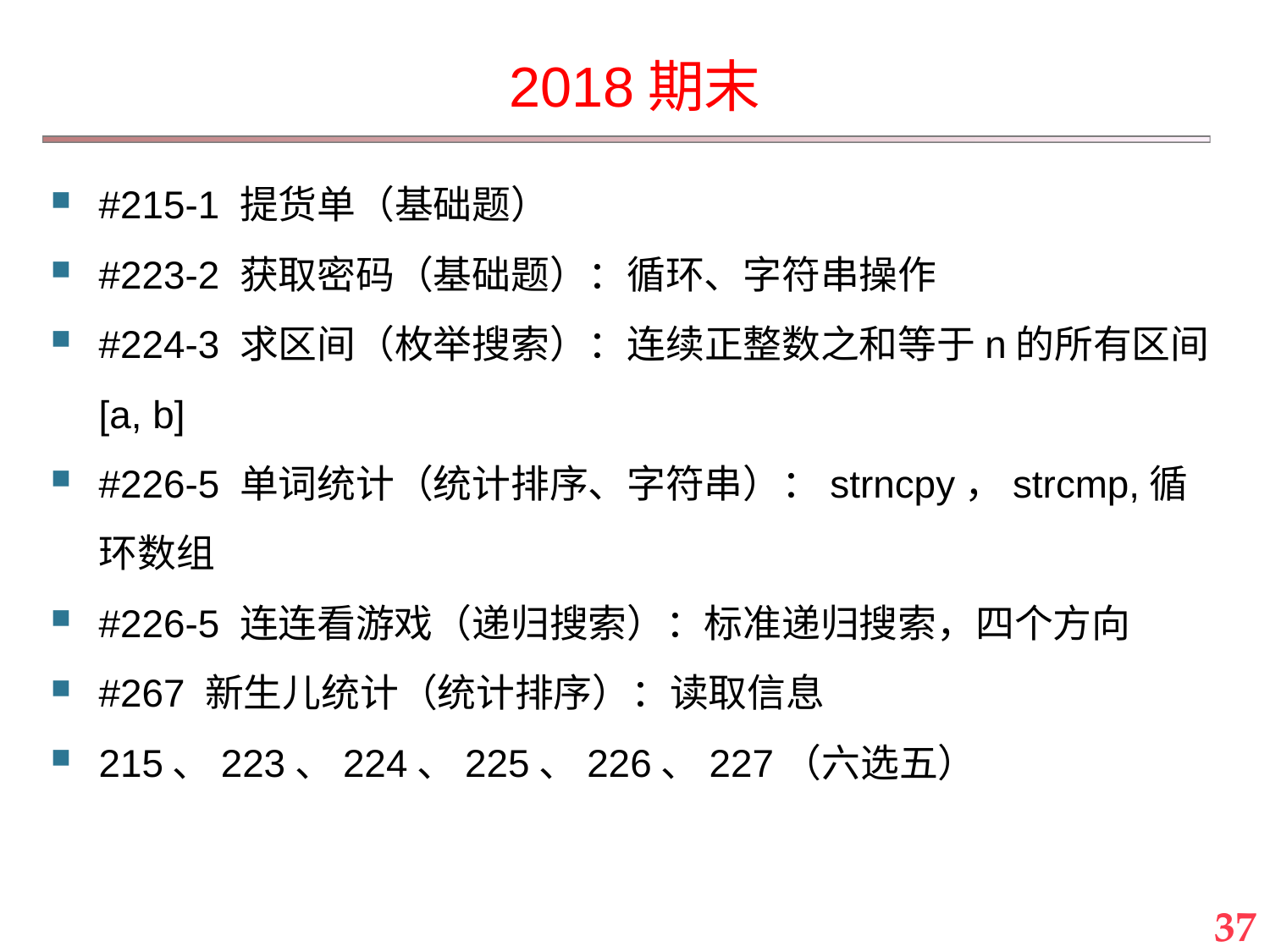

# 2018期末
#215-1 提货单（基础题）
#223-2 获取密码（基础题）：循环、字符串操作
#224-3 求区间（枚举搜索）：连续正整数之和等于n的所有区间[a, b]
#226-5 单词统计（统计排序、字符串）：strncpy，strcmp,循环数组
#226-5 连连看游戏（递归搜索）：标准递归搜索，四个方向
#267 新生儿统计（统计排序）：读取信息
215、223、224、225、226、227（六选五）